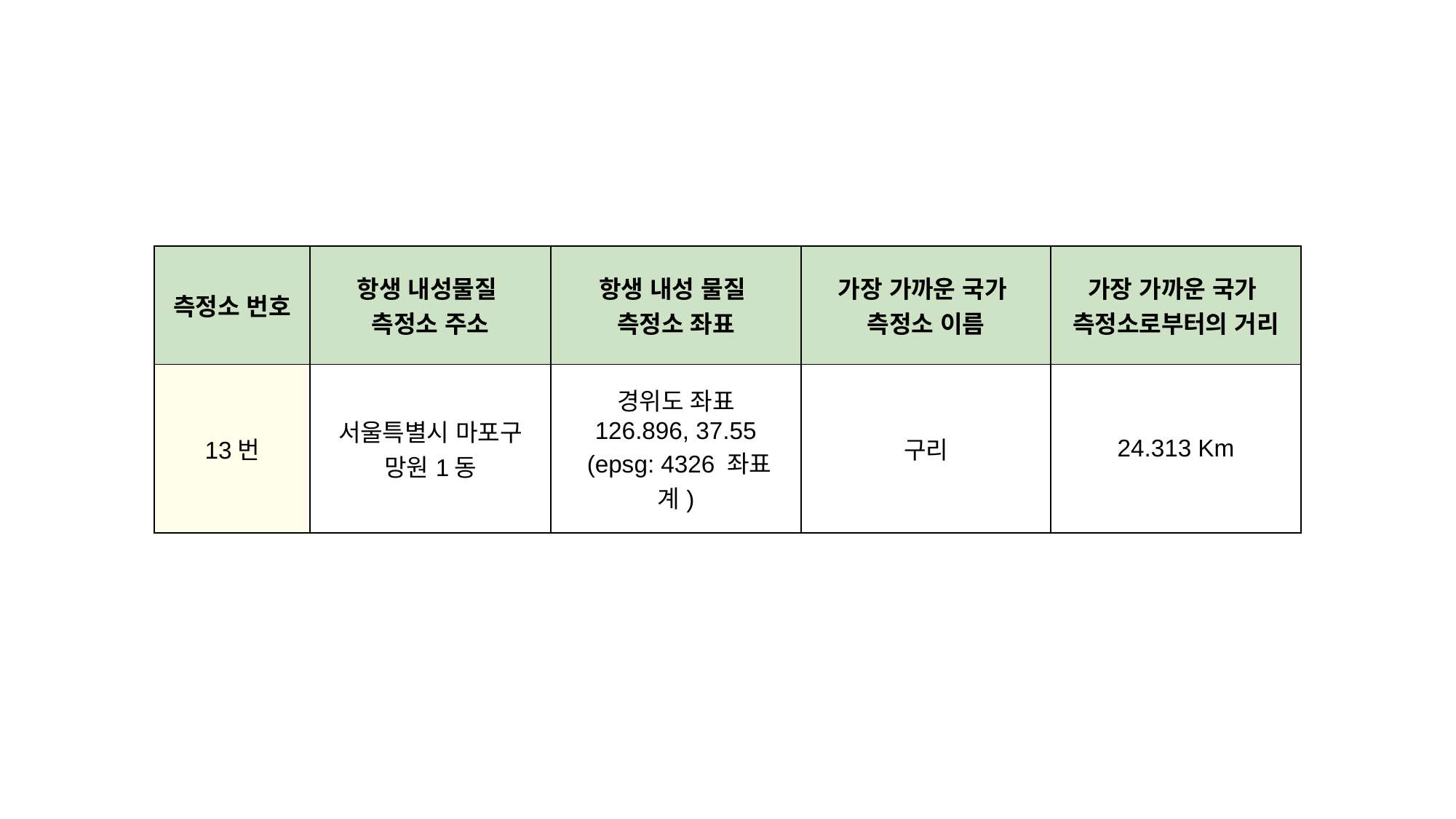

| 측정소 번호 | 항생 내성물질 측정소 주소 | 항생 내성 물질 측정소 좌표 | 가장 가까운 국가 측정소 이름 | 가장 가까운 국가 측정소로부터의 거리 |
| --- | --- | --- | --- | --- |
| 13번 | 서울특별시 마포구 망원1동 | 경위도 좌표 126.896, 37.55 (epsg: 4326 좌표계) | 구리 | 24.313 Km |